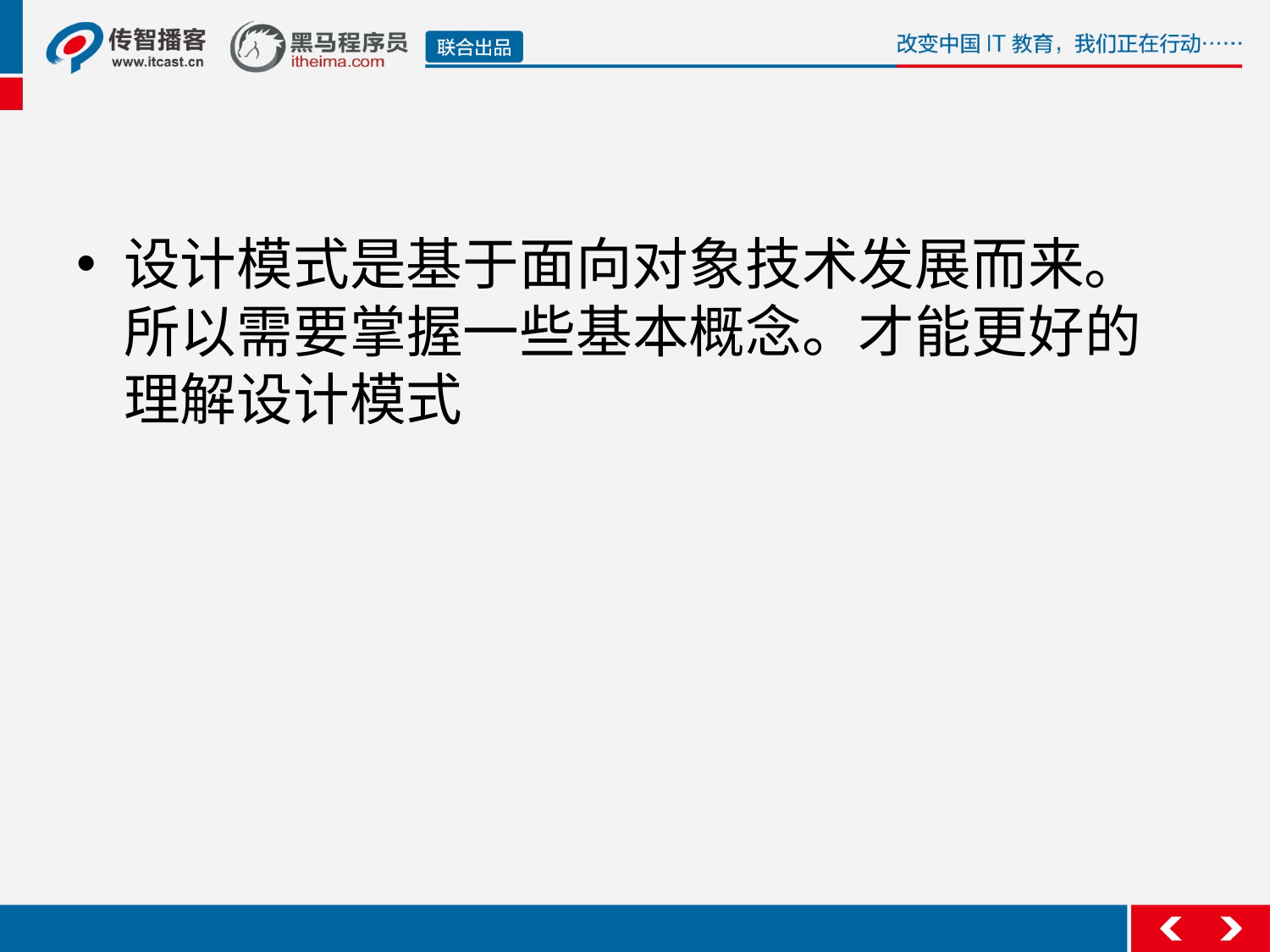

#
设计模式是基于面向对象技术发展而来。所以需要掌握一些基本概念。才能更好的理解设计模式